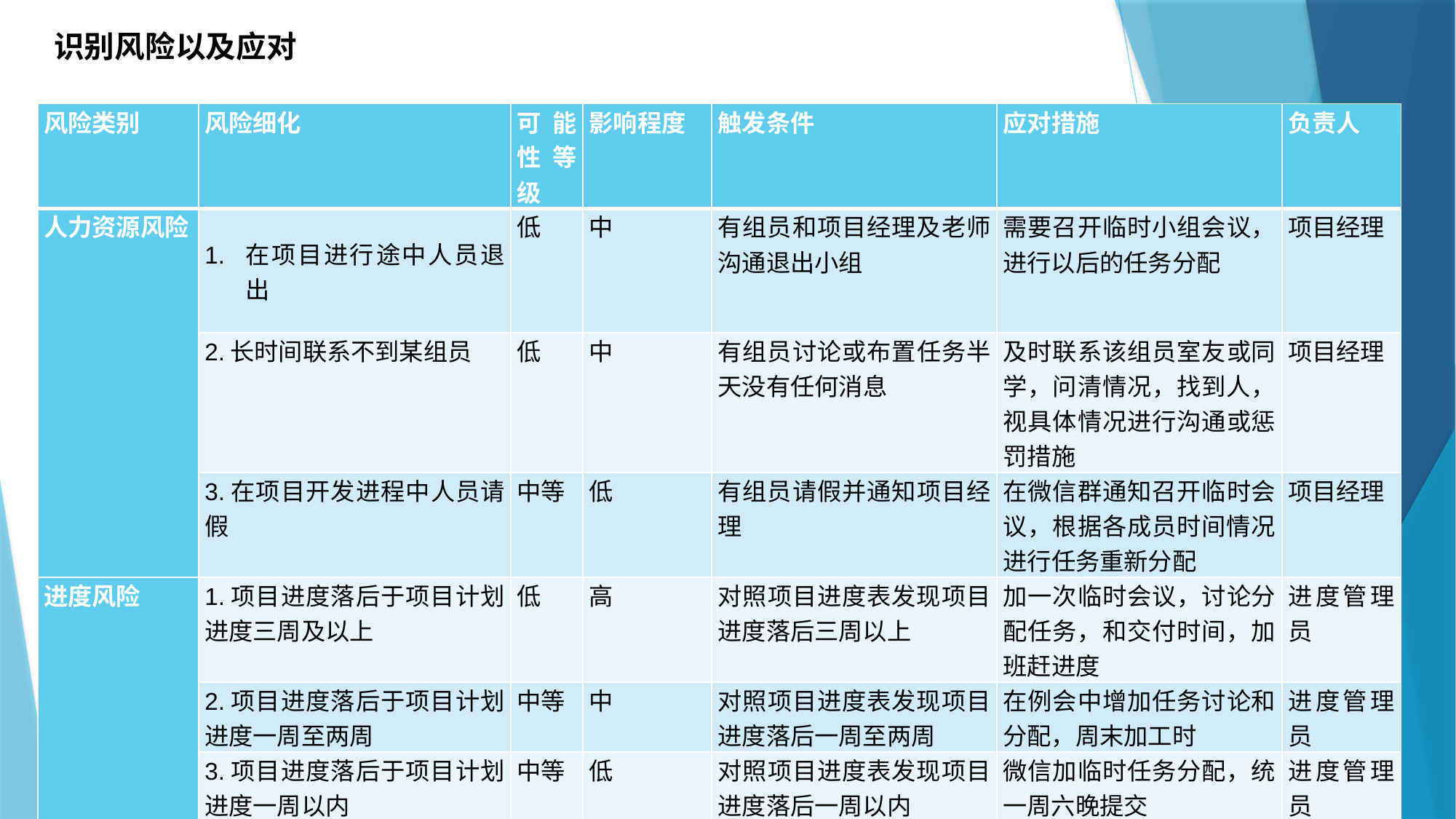

识别风险以及应对
| 风险类别 | 风险细化 | 可能性等级 | 影响程度 | 触发条件 | 应对措施 | 负责人 |
| --- | --- | --- | --- | --- | --- | --- |
| 人力资源风险 | 在项目进行途中人员退出 | 低 | 中 | 有组员和项目经理及老师沟通退出小组 | 需要召开临时小组会议，进行以后的任务分配 | 项目经理 |
|  | 2.长时间联系不到某组员 | 低 | 中 | 有组员讨论或布置任务半天没有任何消息 | 及时联系该组员室友或同学，问清情况，找到人，视具体情况进行沟通或惩罚措施 | 项目经理 |
|  | 3.在项目开发进程中人员请假 | 中等 | 低 | 有组员请假并通知项目经理 | 在微信群通知召开临时会议，根据各成员时间情况进行任务重新分配 | 项目经理 |
| 进度风险 | 1.项目进度落后于项目计划进度三周及以上 | 低 | 高 | 对照项目进度表发现项目进度落后三周以上 | 加一次临时会议，讨论分配任务，和交付时间，加班赶进度 | 进度管理员 |
|  | 2.项目进度落后于项目计划进度一周至两周 | 中等 | 中 | 对照项目进度表发现项目进度落后一周至两周 | 在例会中增加任务讨论和分配，周末加工时 | 进度管理员 |
|  | 3.项目进度落后于项目计划进度一周以内 | 中等 | 低 | 对照项目进度表发现项目进度落后一周以内 | 微信加临时任务分配，统一周六晚提交 | 进度管理员 |